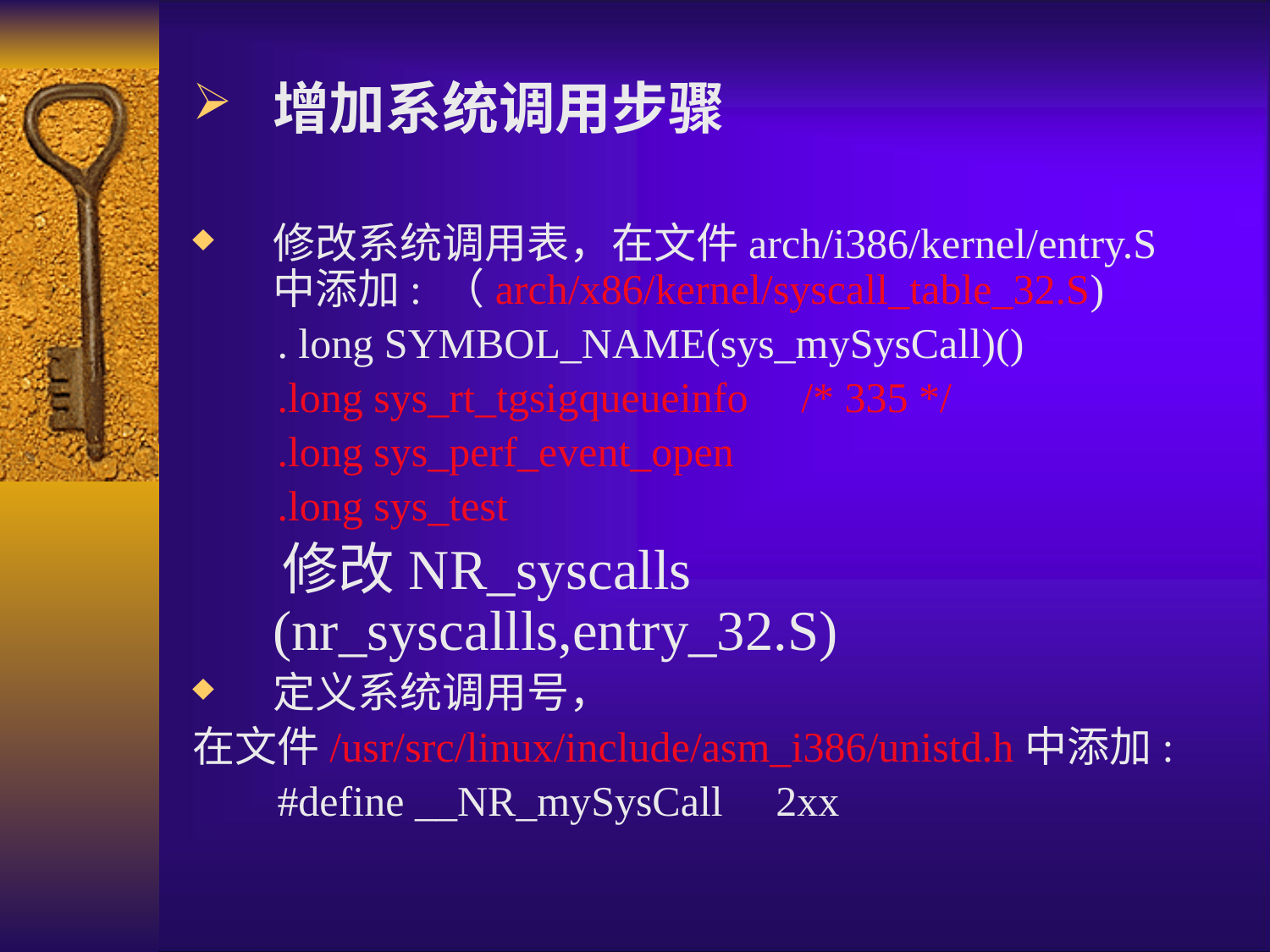

增加系统调用步骤

修改系统调用表，在文件arch/i386/kernel/entry.S中添加: （arch/x86/kernel/syscall_table_32.S)
        . long SYMBOL_NAME(sys_mySysCall)()
        .long sys_rt_tgsigqueueinfo     /* 335 */
        .long sys_perf_event_open
        .long sys_test
      修改NR_syscalls   (nr_syscallls,entry_32.S)
定义系统调用号，
在文件/usr/src/linux/include/asm_i386/unistd.h中添加:
        #define __NR_mySysCall     2xx